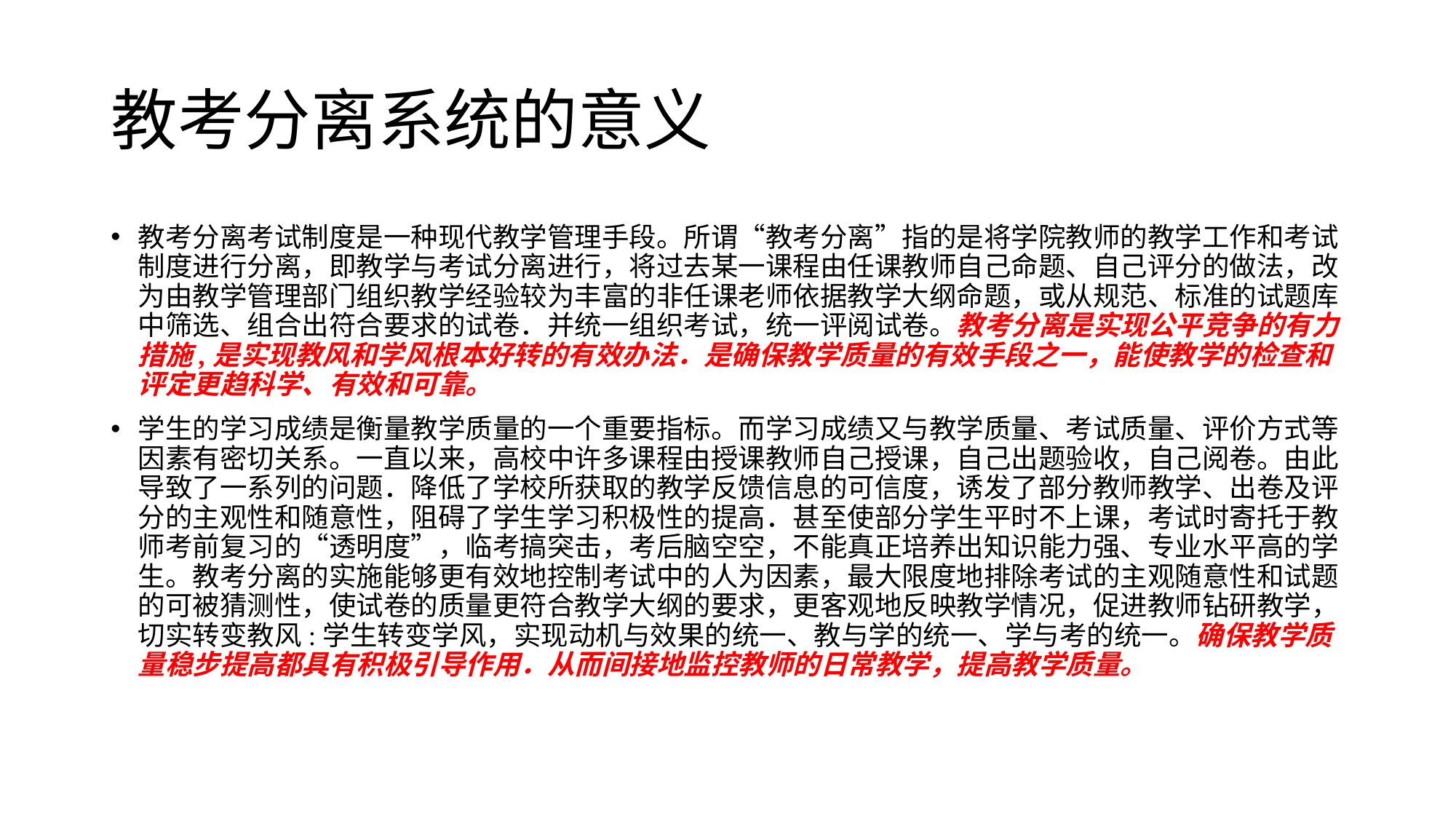

# 教考分离系统的意义
教考分离考试制度是一种现代教学管理手段。所谓“教考分离”指的是将学院教师的教学工作和考试制度进行分离，即教学与考试分离进行，将过去某一课程由任课教师自己命题、自己评分的做法，改为由教学管理部门组织教学经验较为丰富的非任课老师依据教学大纲命题，或从规范、标准的试题库中筛选、组合出符合要求的试卷．并统一组织考试，统一评阅试卷。教考分离是实现公平竞争的有力措施,是实现教风和学风根本好转的有效办法．是确保教学质量的有效手段之一，能使教学的检查和评定更趋科学、有效和可靠。
学生的学习成绩是衡量教学质量的一个重要指标。而学习成绩又与教学质量、考试质量、评价方式等因素有密切关系。一直以来，高校中许多课程由授课教师自己授课，自己出题验收，自己阅卷。由此导致了一系列的问题．降低了学校所获取的教学反馈信息的可信度，诱发了部分教师教学、出卷及评分的主观性和随意性，阻碍了学生学习积极性的提高．甚至使部分学生平时不上课，考试时寄托于教师考前复习的“透明度”，临考搞突击，考后脑空空，不能真正培养出知识能力强、专业水平高的学生。教考分离的实施能够更有效地控制考试中的人为因素，最大限度地排除考试的主观随意性和试题的可被猜测性，使试卷的质量更符合教学大纲的要求，更客观地反映教学情况，促进教师钻研教学，切实转变教风:学生转变学风，实现动机与效果的统一、教与学的统一、学与考的统一。确保教学质量稳步提高都具有积极引导作用．从而间接地监控教师的日常教学，提高教学质量。